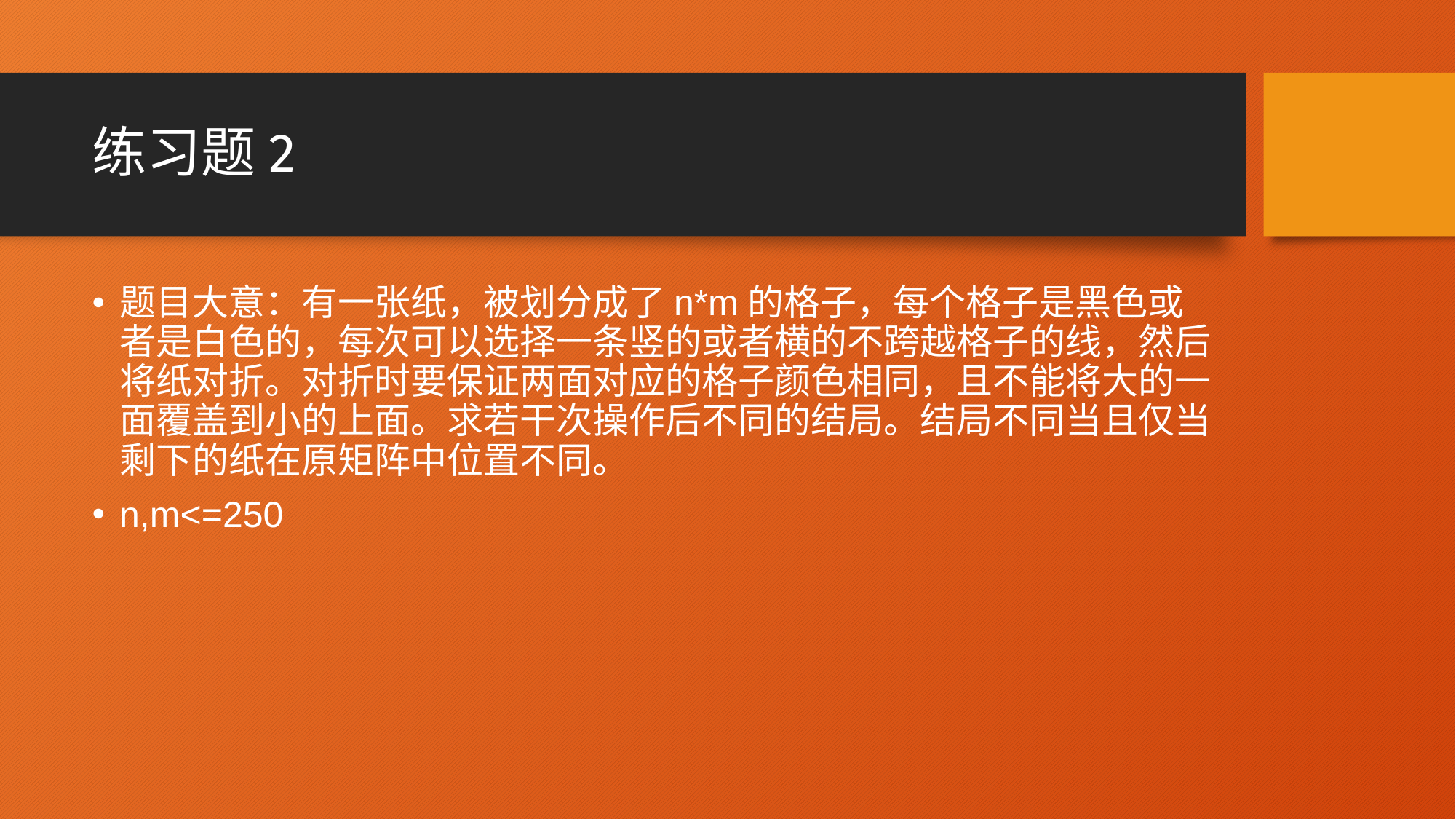

# 练习题2
题目大意：有一张纸，被划分成了n*m的格子，每个格子是黑色或者是白色的，每次可以选择一条竖的或者横的不跨越格子的线，然后将纸对折。对折时要保证两面对应的格子颜色相同，且不能将大的一面覆盖到小的上面。求若干次操作后不同的结局。结局不同当且仅当剩下的纸在原矩阵中位置不同。
n,m<=250